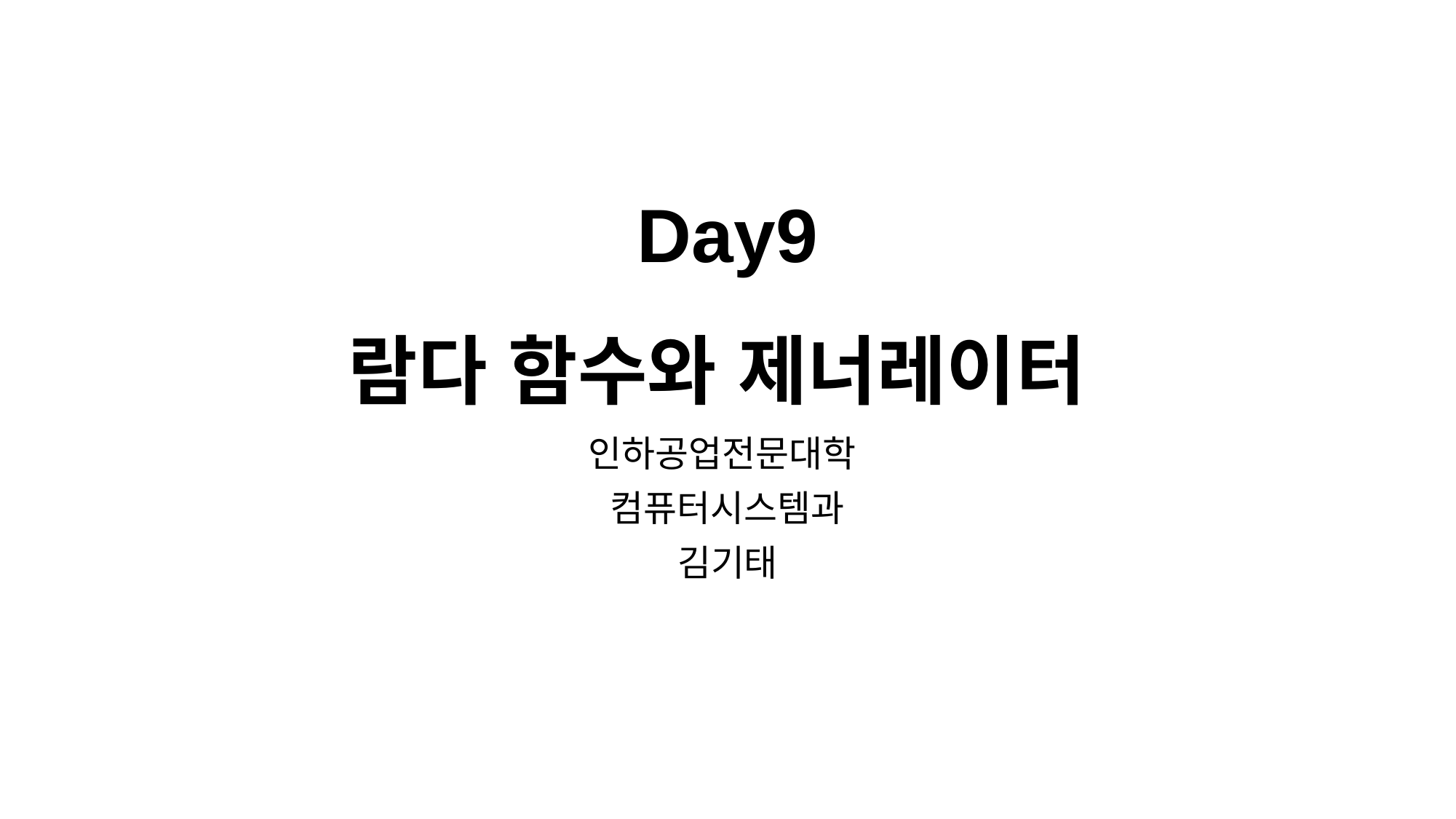

# Day9 람다 함수와 제너레이터
인하공업전문대학
컴퓨터시스템과
김기태